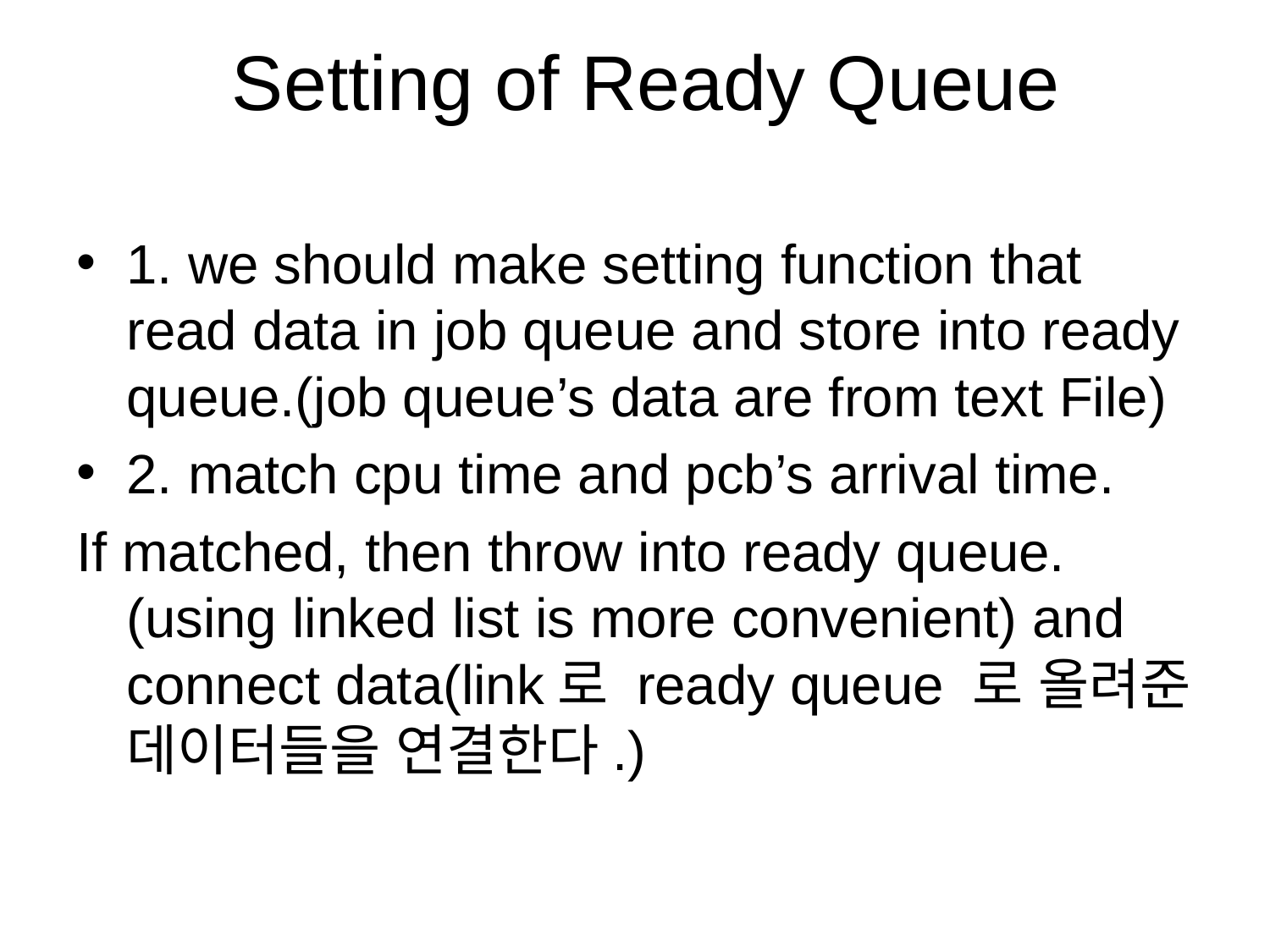

# Setting of Ready Queue
1. we should make setting function that read data in job queue and store into ready queue.(job queue’s data are from text File)
2. match cpu time and pcb’s arrival time.
If matched, then throw into ready queue.(using linked list is more convenient) and connect data(link로 ready queue 로 올려준 데이터들을 연결한다.)